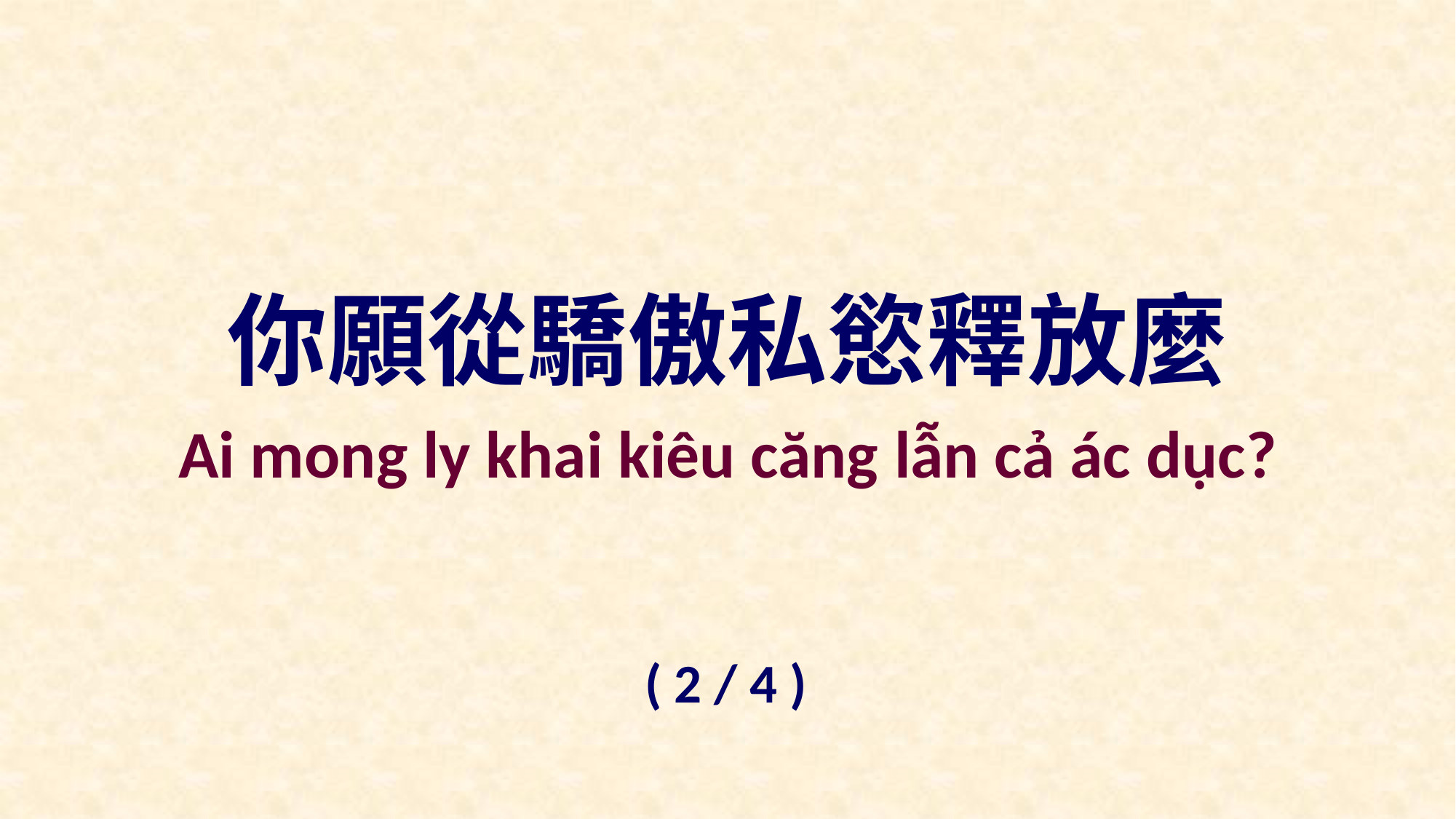

你願從驕傲私慾釋放麼
Ai mong ly khai kiêu căng lẫn cả ác dục?
( 2 / 4 )